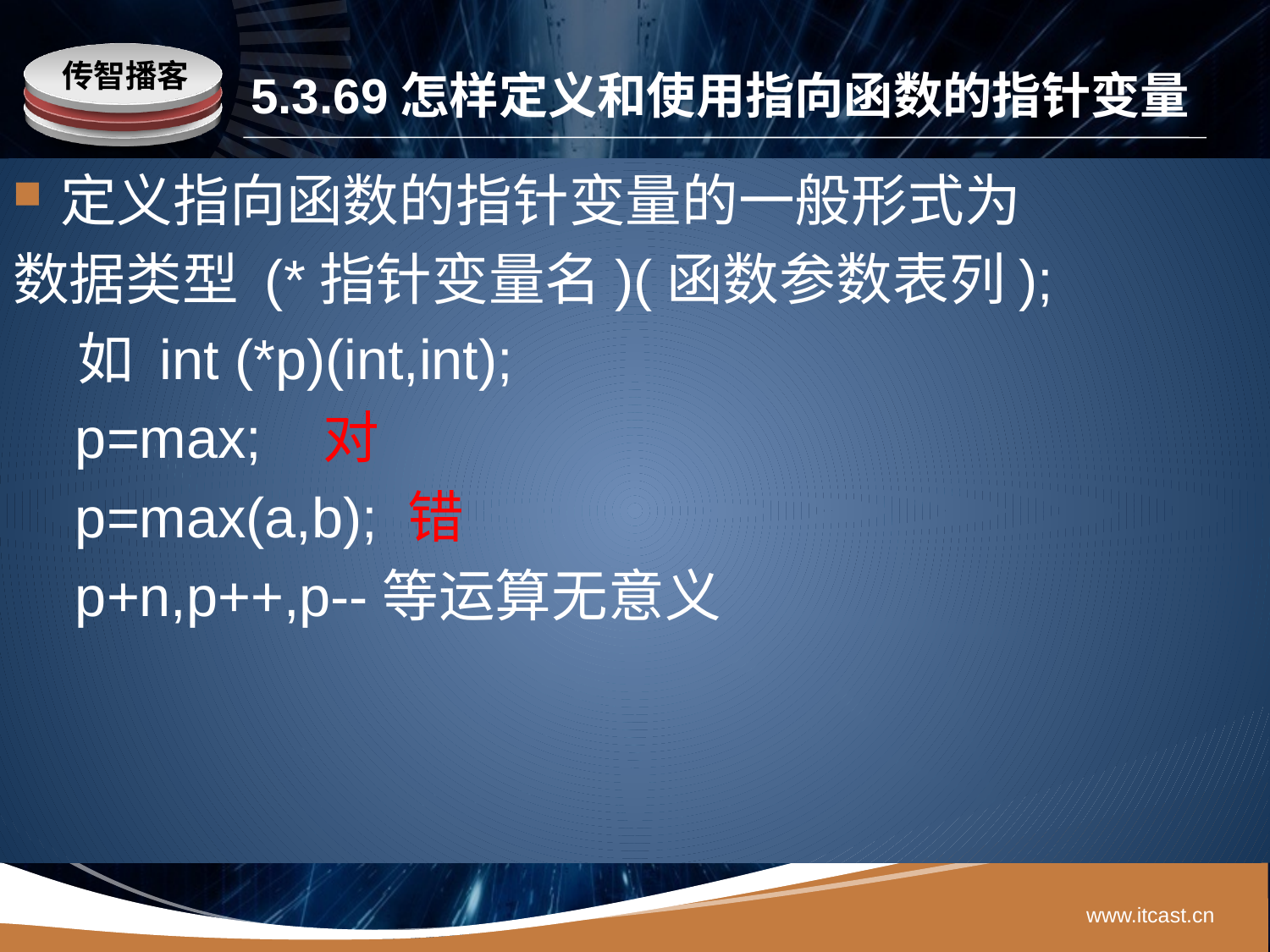

# 5.3.69怎样定义和使用指向函数的指针变量
定义指向函数的指针变量的一般形式为
数据类型 (*指针变量名)(函数参数表列);
    如 int (*p)(int,int);
    p=max;   对
    p=max(a,b); 错
    p+n,p++,p--等运算无意义

www.itcast.cn